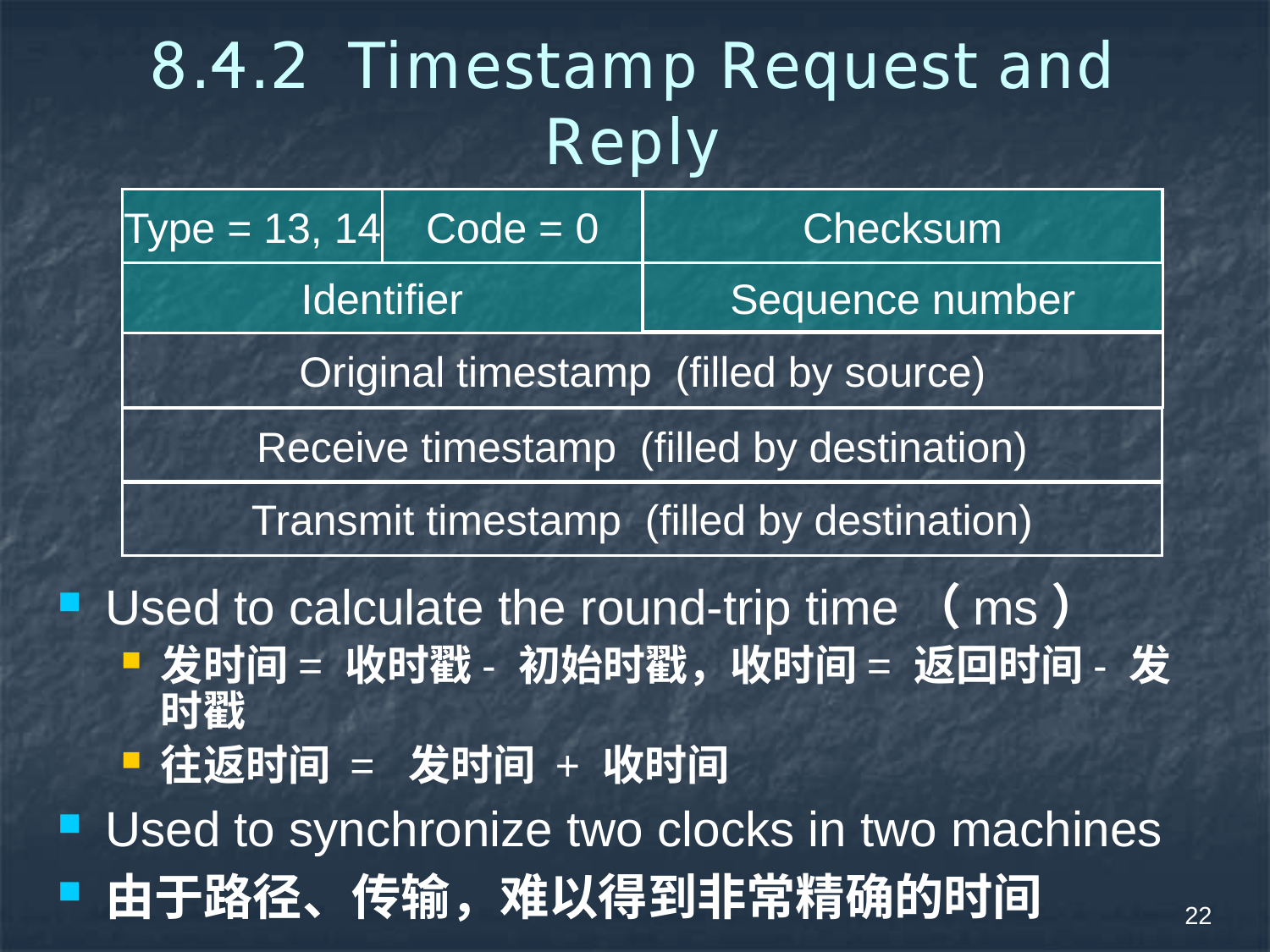

# 8.4.2  Timestamp Request and Reply
Type = 13, 14
Code = 0
Checksum
Identifier
Sequence number
Original timestamp  (filled by source)
Receive timestamp  (filled by destination)
Transmit timestamp  (filled by destination)
Used to calculate the round-trip time（ms）
发时间= 收时戳- 初始时戳，收时间= 返回时间- 发时戳
往返时间 =  发时间 + 收时间
Used to synchronize two clocks in two machines
由于路径、传输，难以得到非常精确的时间
22